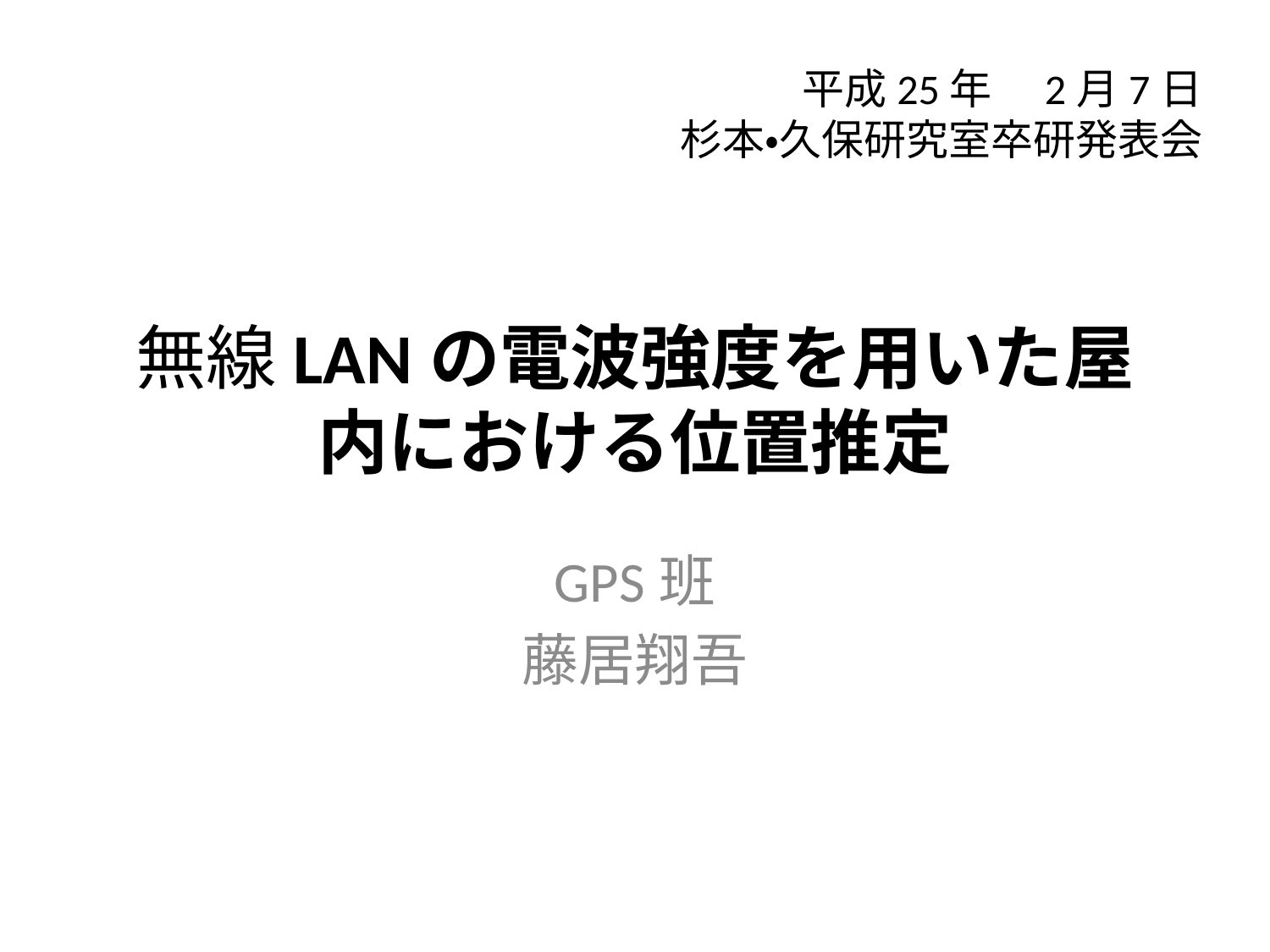

平成25年　2月7日
杉本・久保研究室卒研発表会
# 無線LANの電波強度を用いた屋内における位置推定
GPS班
藤居翔吾